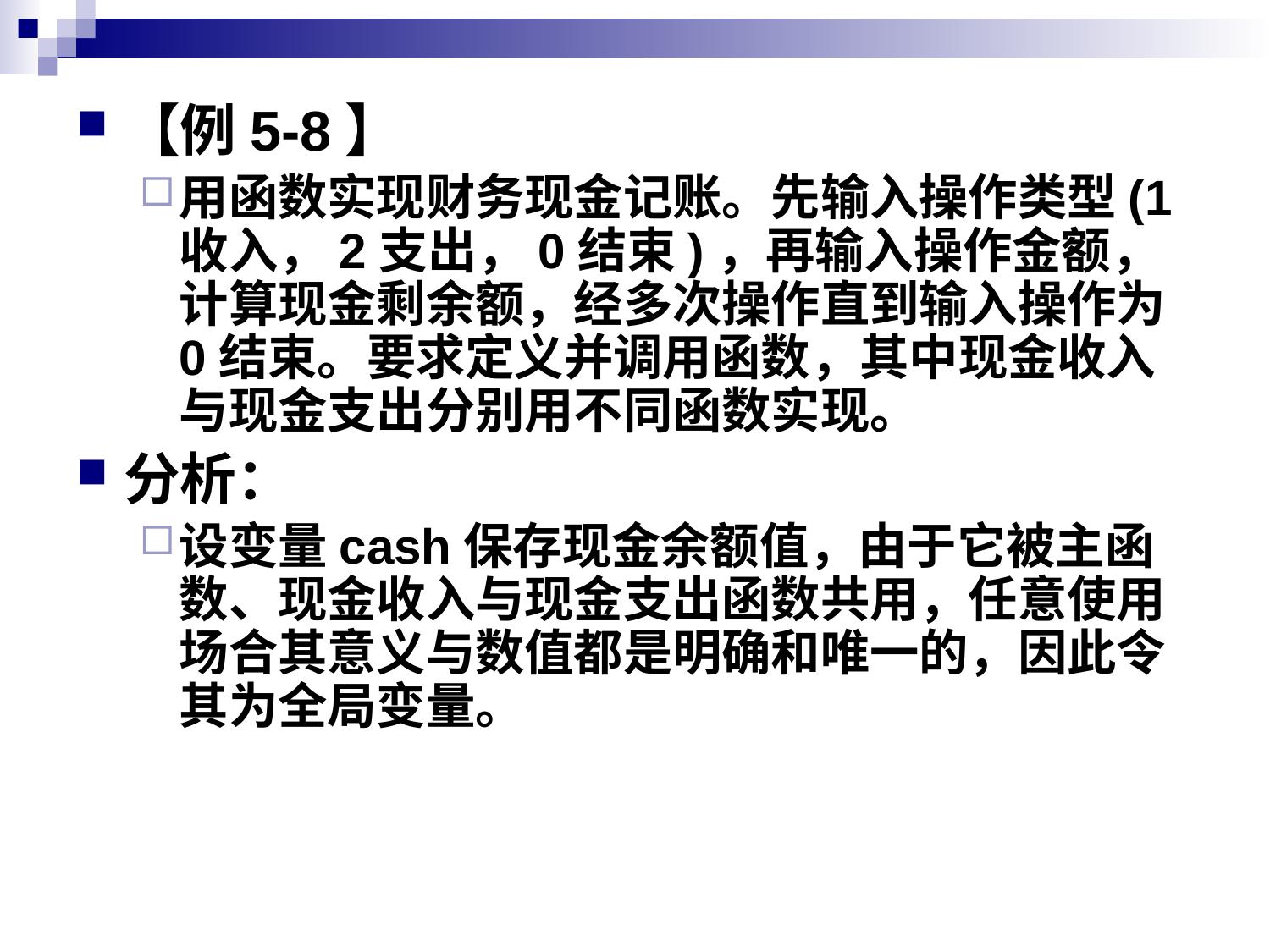

【例5-8】
用函数实现财务现金记账。先输入操作类型(1收入，2支出，0结束)，再输入操作金额，计算现金剩余额，经多次操作直到输入操作为0结束。要求定义并调用函数，其中现金收入与现金支出分别用不同函数实现。
分析：
设变量cash保存现金余额值，由于它被主函数、现金收入与现金支出函数共用，任意使用场合其意义与数值都是明确和唯一的，因此令其为全局变量。